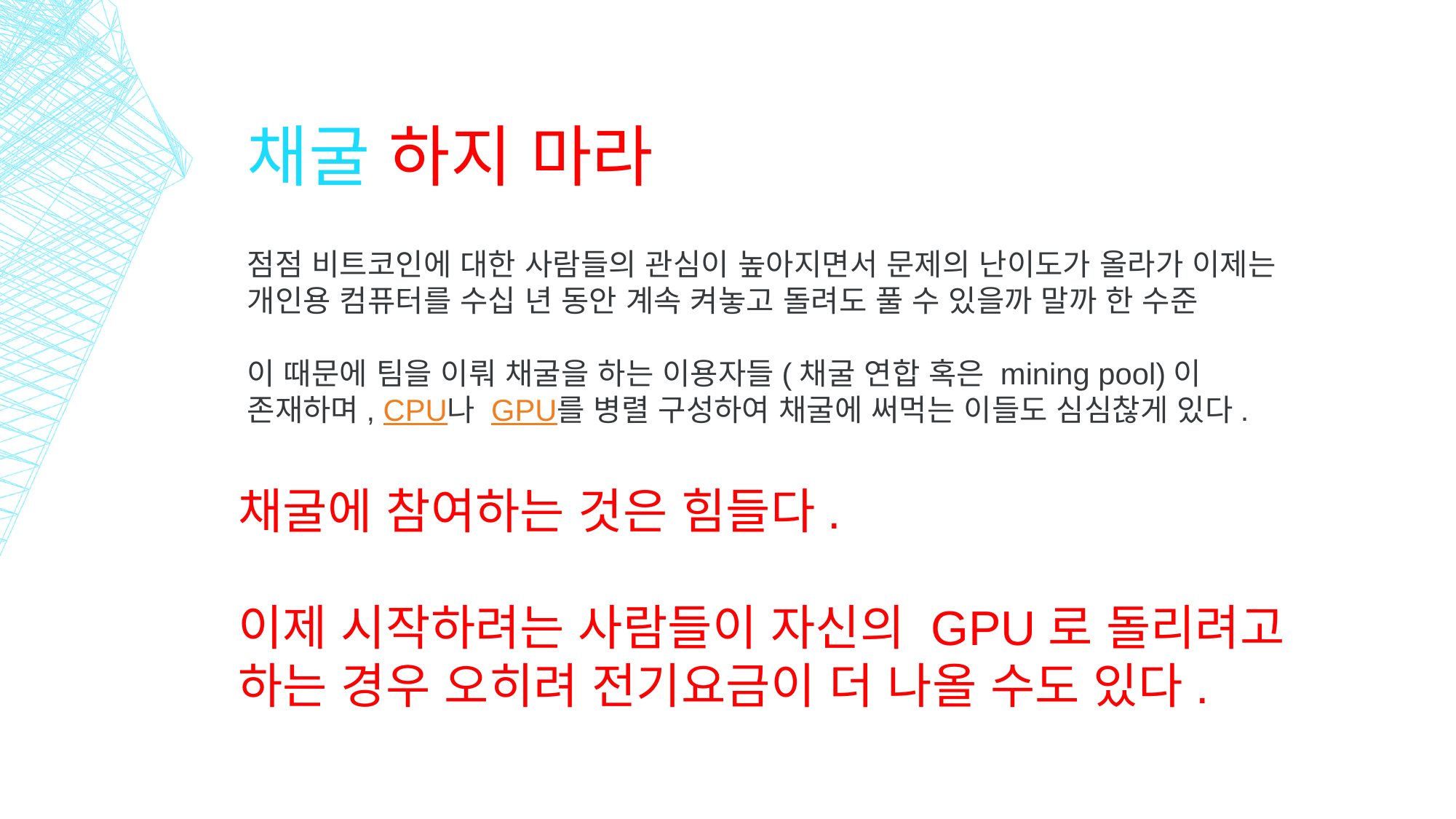

# 채굴 하지 마라
점점 비트코인에 대한 사람들의 관심이 높아지면서 문제의 난이도가 올라가 이제는 개인용 컴퓨터를 수십 년 동안 계속 켜놓고 돌려도 풀 수 있을까 말까 한 수준

이 때문에 팀을 이뤄 채굴을 하는 이용자들(채굴 연합 혹은 mining pool)이 존재하며, CPU나 GPU를 병렬 구성하여 채굴에 써먹는 이들도 심심찮게 있다.
채굴에 참여하는 것은 힘들다.

이제 시작하려는 사람들이 자신의 GPU로 돌리려고 하는 경우 오히려 전기요금이 더 나올 수도 있다.